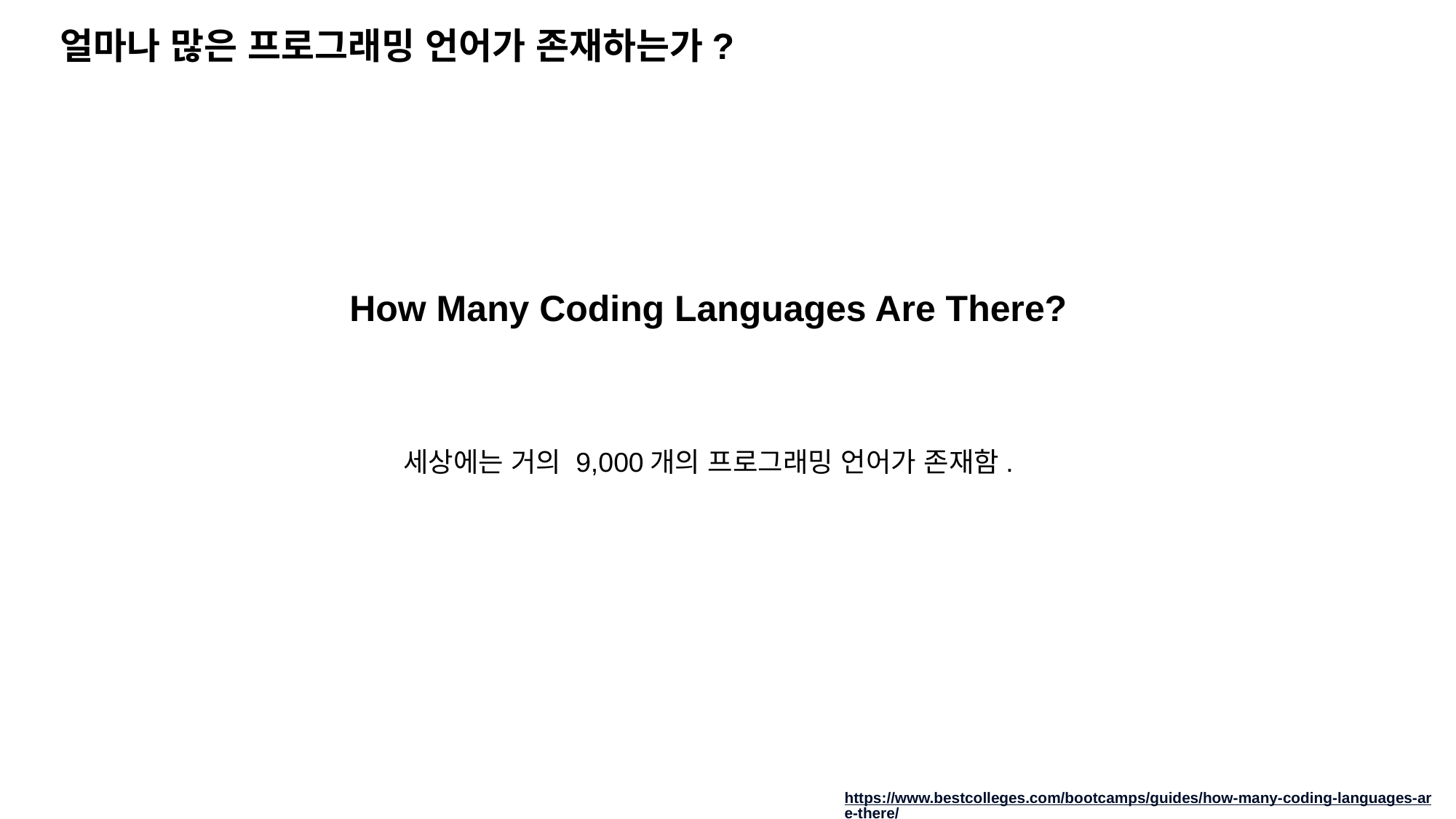

얼마나 많은 프로그래밍 언어가 존재하는가?
How Many Coding Languages Are There?
세상에는 거의 9,000개의 프로그래밍 언어가 존재함.
https://www.bestcolleges.com/bootcamps/guides/how-many-coding-languages-are-there/